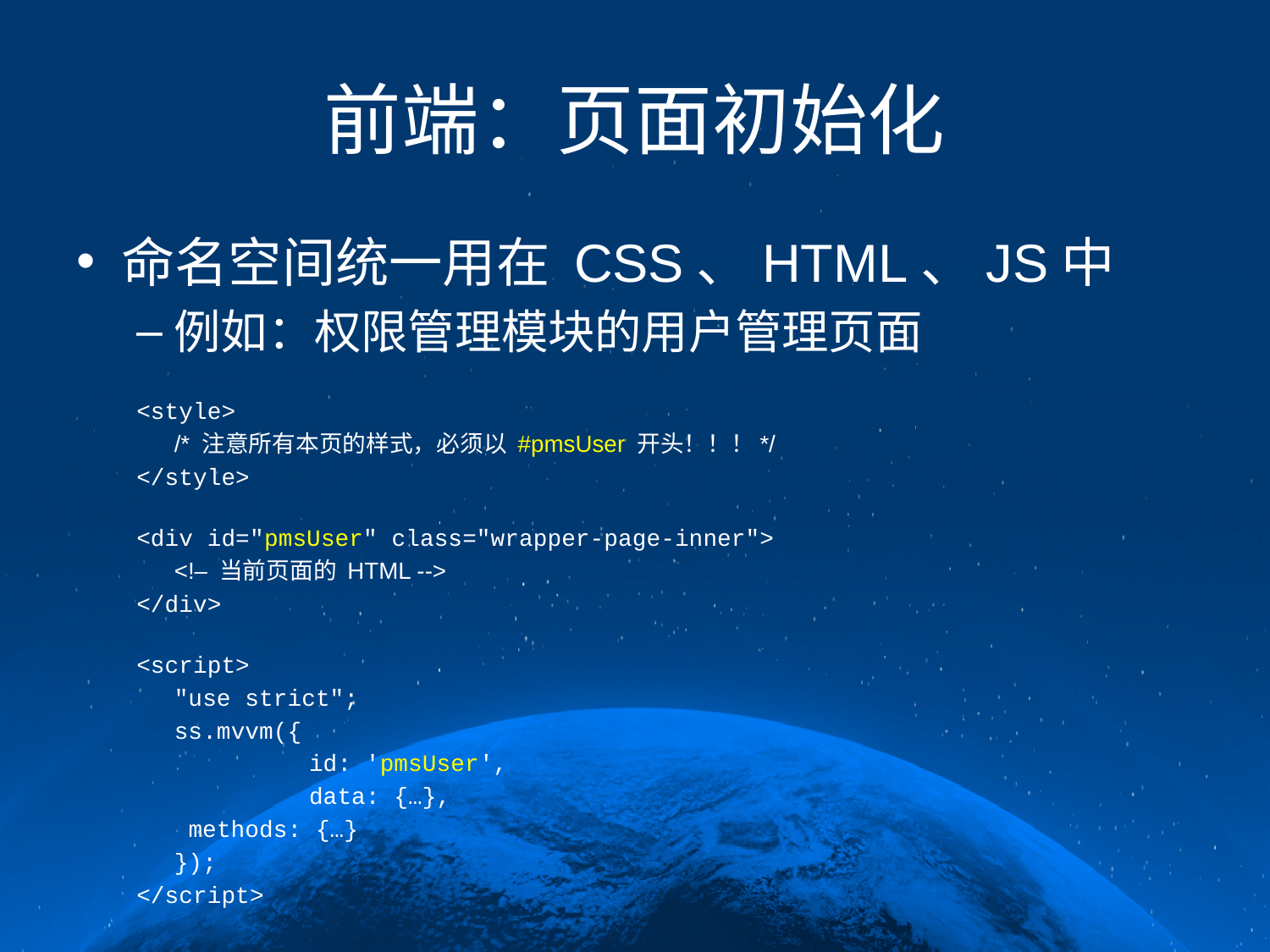

# 前端：页面初始化
命名空间统一用在 CSS、HTML、JS中
例如：权限管理模块的用户管理页面

<style>
	/* 注意所有本页的样式，必须以 #pmsUser 开头！！！*/
</style>
<div id="pmsUser" class="wrapper-page-inner">
	<!– 当前页面的 HTML -->
</div>
<script>
	"use strict";
	ss.mvvm({
   	 id: 'pmsUser',
   	 data: {…},
		 methods: {…}
	});
</script>